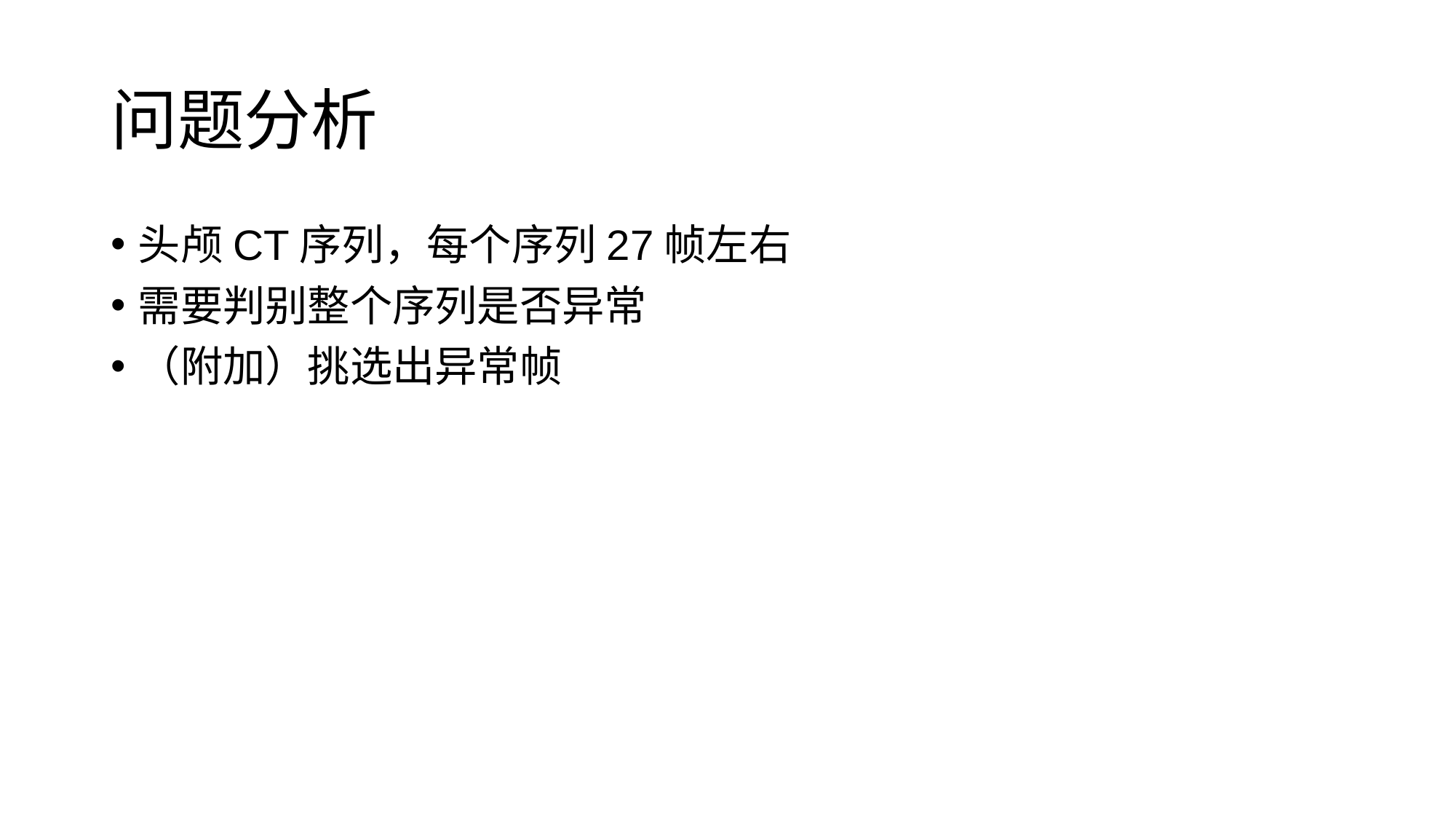

# 问题分析
头颅CT序列，每个序列27帧左右
需要判别整个序列是否异常
（附加）挑选出异常帧